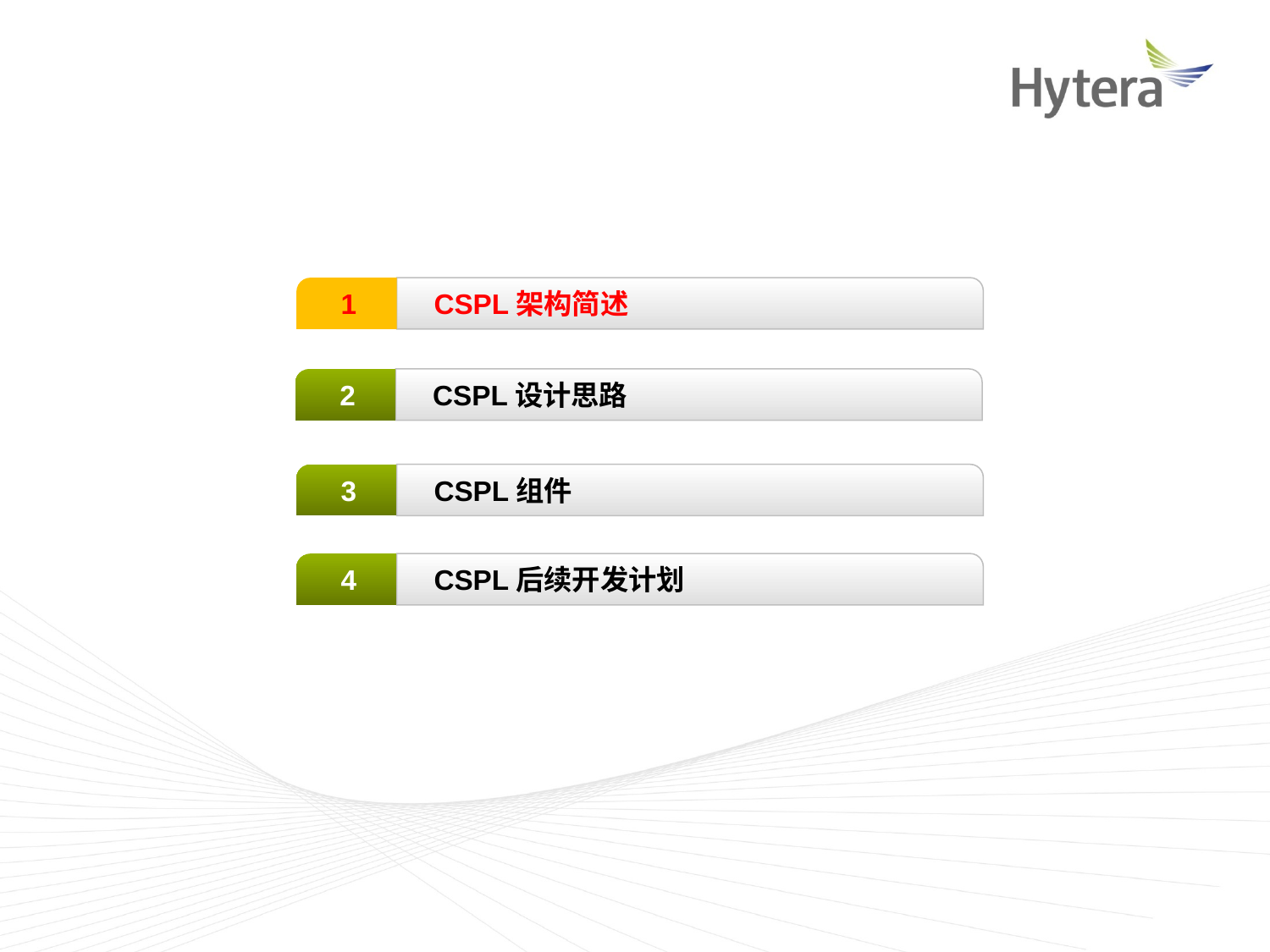

1
CSPL架构简述
2
CSPL设计思路
3
CSPL组件
4
CSPL后续开发计划